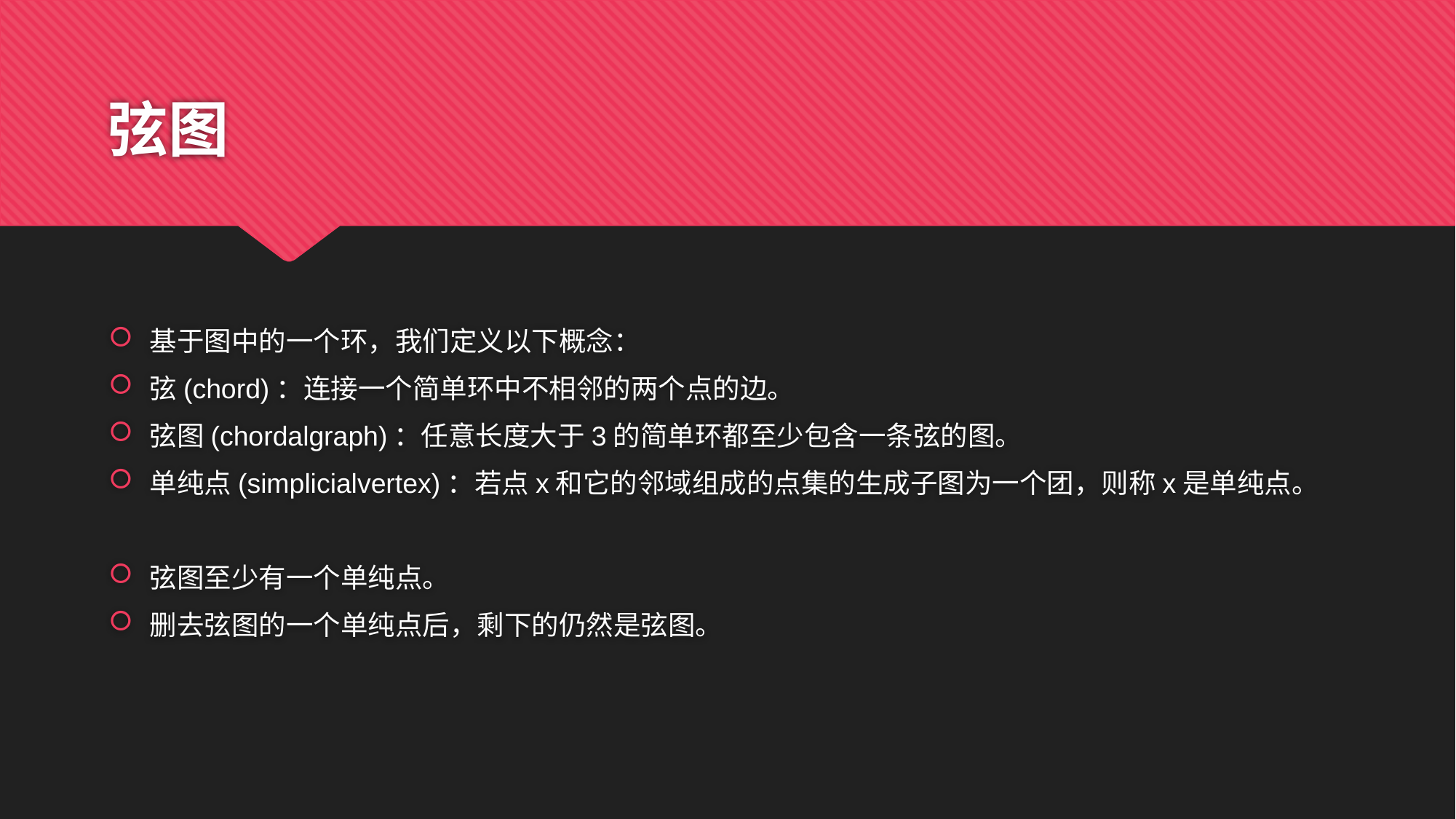

# 弦图
基于图中的一个环，我们定义以下概念：
弦(chord)：连接一个简单环中不相邻的两个点的边。
弦图(chordalgraph)：任意长度大于3的简单环都至少包含一条弦的图。
单纯点(simplicialvertex)：若点x和它的邻域组成的点集的生成子图为一个团，则称x是单纯点。

弦图至少有一个单纯点。
删去弦图的一个单纯点后，剩下的仍然是弦图。